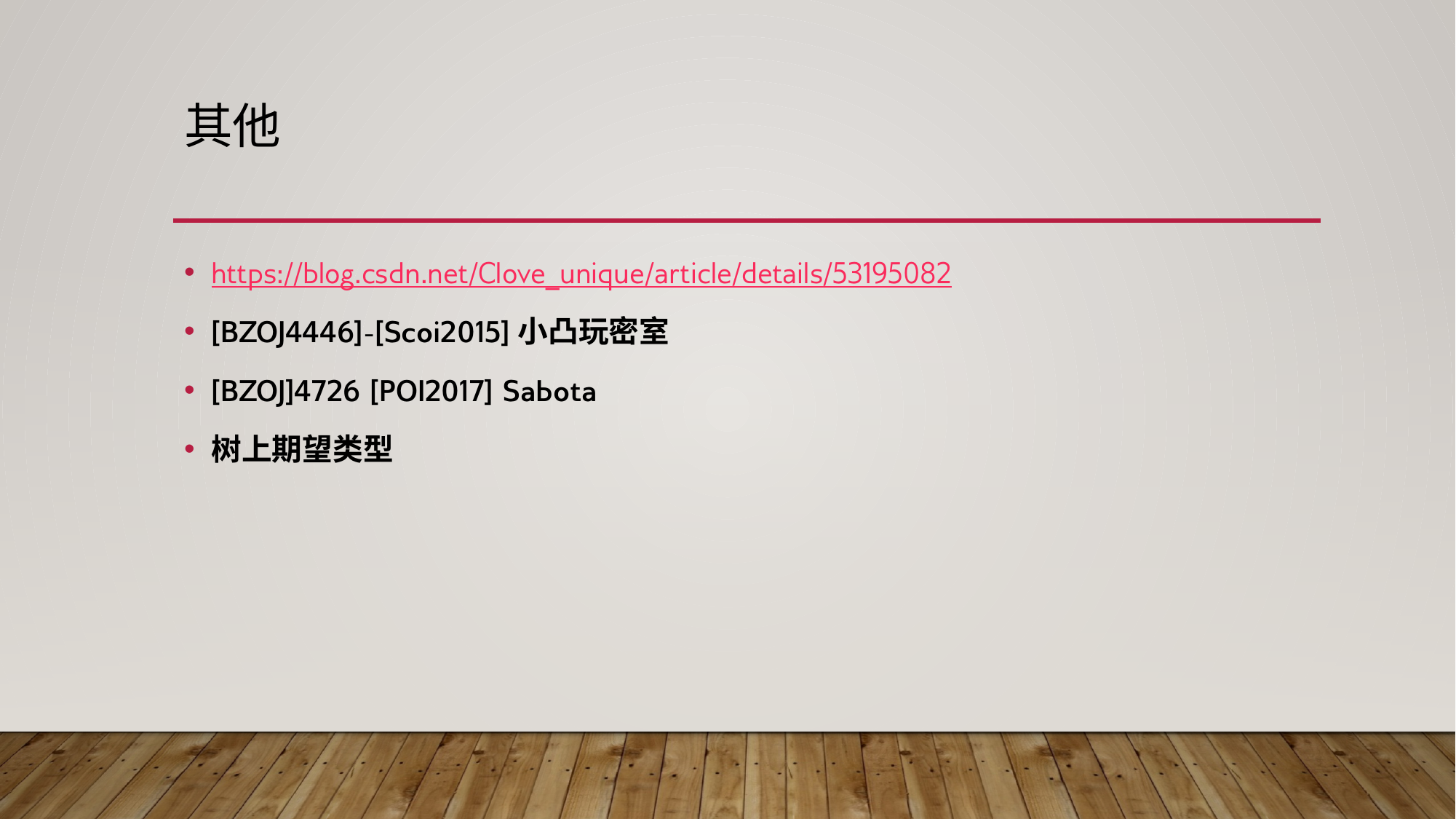

# 其他
https://blog.csdn.net/Clove_unique/article/details/53195082
[BZOJ4446]-[Scoi2015]小凸玩密室
[BZOJ]4726 [POI2017] Sabota
树上期望类型